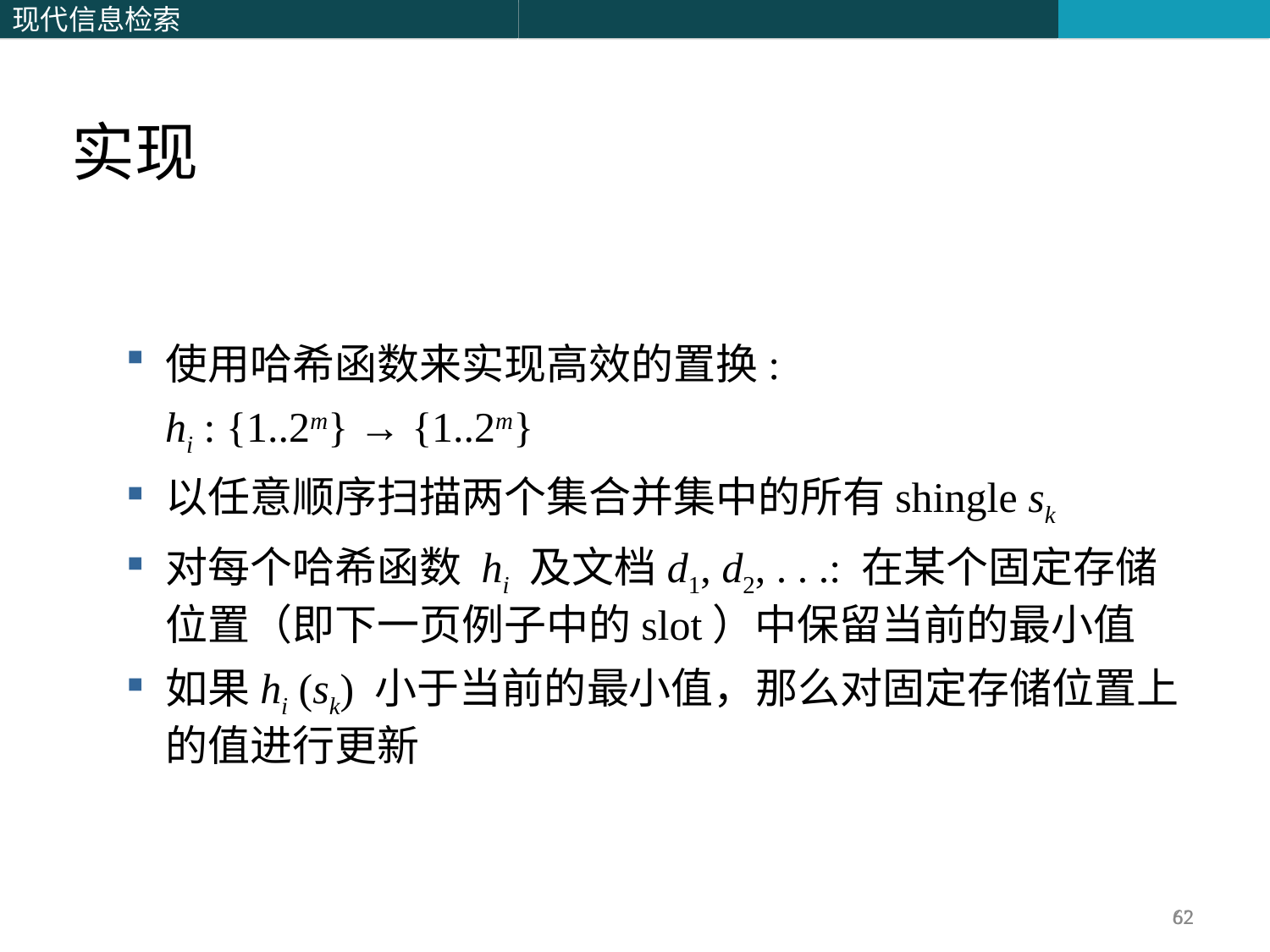

实现

使用哈希函数来实现高效的置换:
	hi : {1..2m} → {1..2m}
以任意顺序扫描两个集合并集中的所有shingle sk
对每个哈希函数 hi 及文档d1, d2, . . .: 在某个固定存储位置（即下一页例子中的slot）中保留当前的最小值
如果hi (sk) 小于当前的最小值，那么对固定存储位置上的值进行更新
62
62